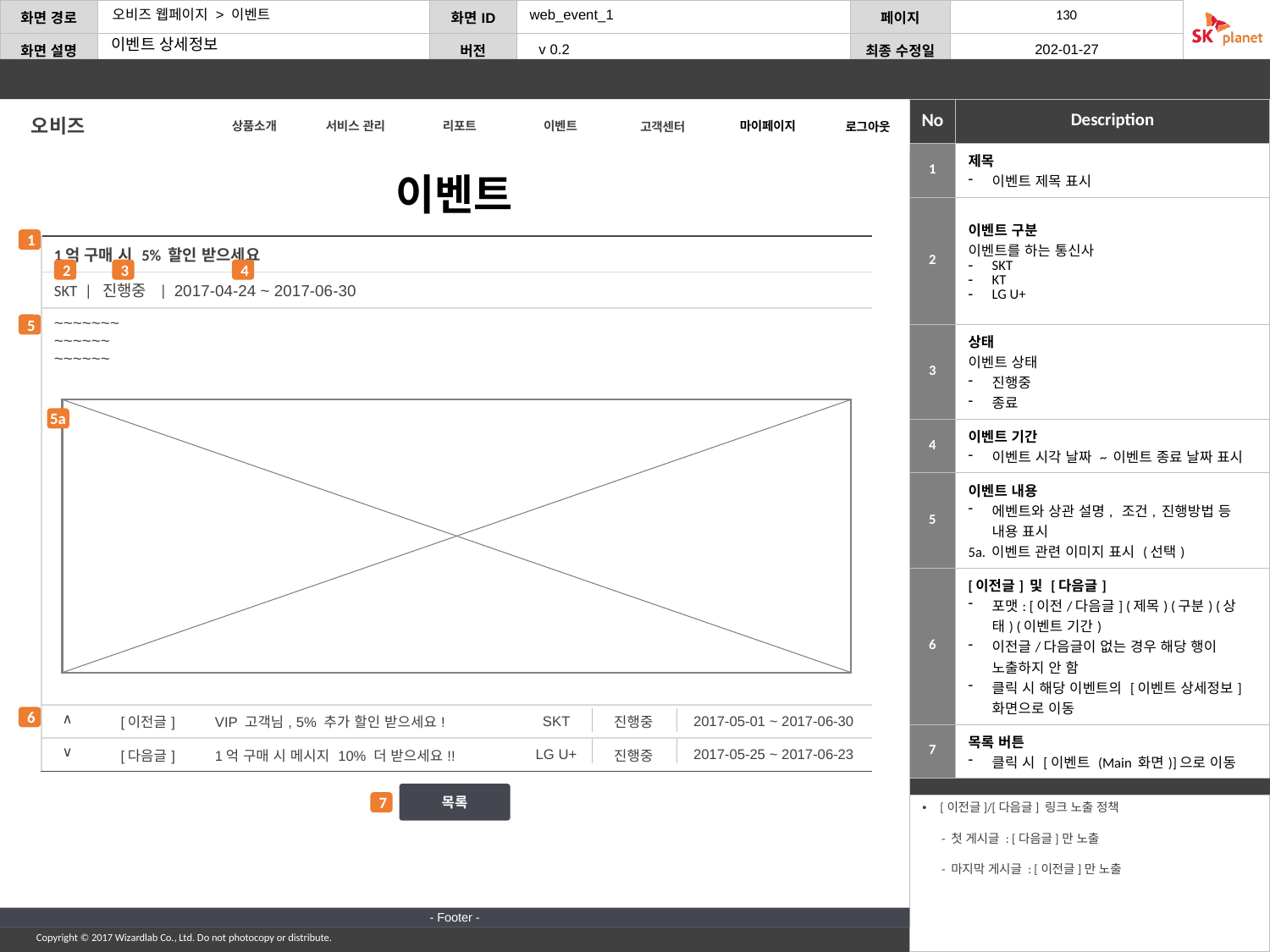

web_event_1
이벤트 상세정보

오비즈
상품소개
서비스 관리
리포트
이벤트
마이페이지
고객센터
로그아웃
| 1 | 제목 이벤트 제목 표시 |
| --- | --- |
| 2 | 이벤트 구분 이벤트를 하는 통신사 SKT KT LG U+ |
| 3 | 상태 이벤트 상태 진행중 종료 |
| 4 | 이벤트 기간 이벤트 시각 날짜 ~ 이벤트 종료 날짜 표시 |
| 5 | 이벤트 내용 에벤트와 상관 설명, 조건, 진행방법 등 내용 표시 5a. 이벤트 관련 이미지 표시 (선택) |
| 6 | [이전글] 및 [다음글] 포맷: [이전/다음글] (제목) (구분) (상태) (이벤트 기간) 이전글/다음글이 없는 경우 해당 행이 노출하지 안 함 클릭 시 해당 이벤트의 [이벤트 상세정보] 화면으로 이동 |
| 7 | 목록 버튼 클릭 시 [이벤트 (Main 화면)]으로 이동 |
이벤트
1
| 1억 구매 시 5% 할인 받으세요 |  |  |  |  |  |
| --- | --- | --- | --- | --- | --- |
| SKT | 진행중 | 2017-04-24 ~ 2017-06-30 |  |  |  |  |  |
| ~~~~~~~ ~~~~~~ ~~~~~~ |  |  |  |  |  |
| ∧ | [이전글] | VIP 고객님, 5% 추가 할인 받으세요! | SKT | 진행중 | 2017-05-01 ~ 2017-06-30 |
| ∨ | [다음글] | 1억 구매 시 메시지 10% 더 받으세요!! | LG U+ | 진행중 | 2017-05-25 ~ 2017-06-23 |
2
3
4
5

5a

6
목록
7
[이전글]/[다음글] 링크 노출 정책
       - 첫 게시글 : [다음글]만 노출
       - 마지막 게시글 : [이전글]만 노출
- Footer -